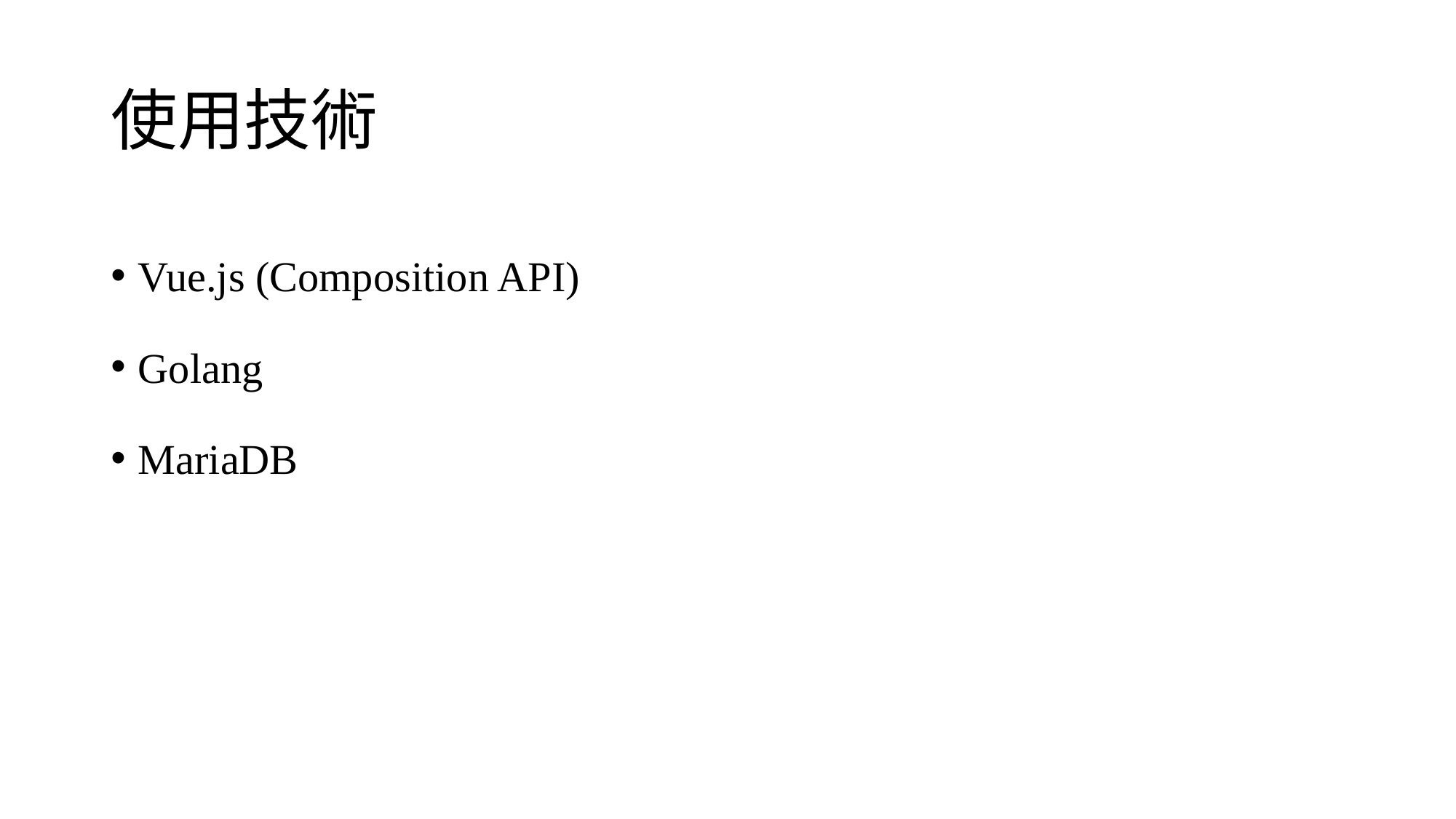

# 使用技術
Vue.js (Composition API)
Golang
MariaDB